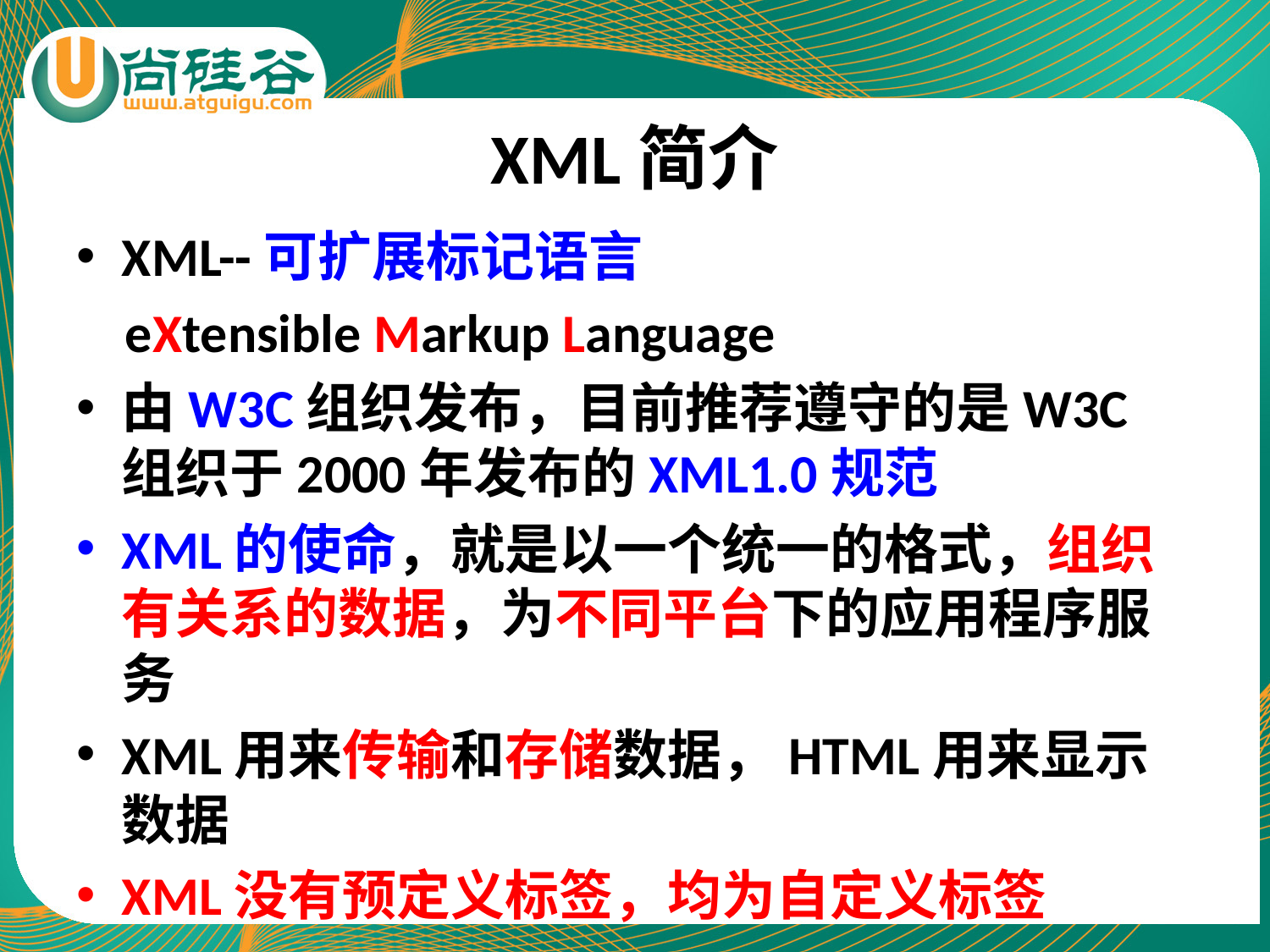

# XML简介
XML--可扩展标记语言
    eXtensible Markup Language
由W3C组织发布，目前推荐遵守的是W3C组织于2000年发布的XML1.0规范
XML的使命，就是以一个统一的格式，组织有关系的数据，为不同平台下的应用程序服务
XML用来传输和存储数据，HTML用来显示数据
XML没有预定义标签，均为自定义标签